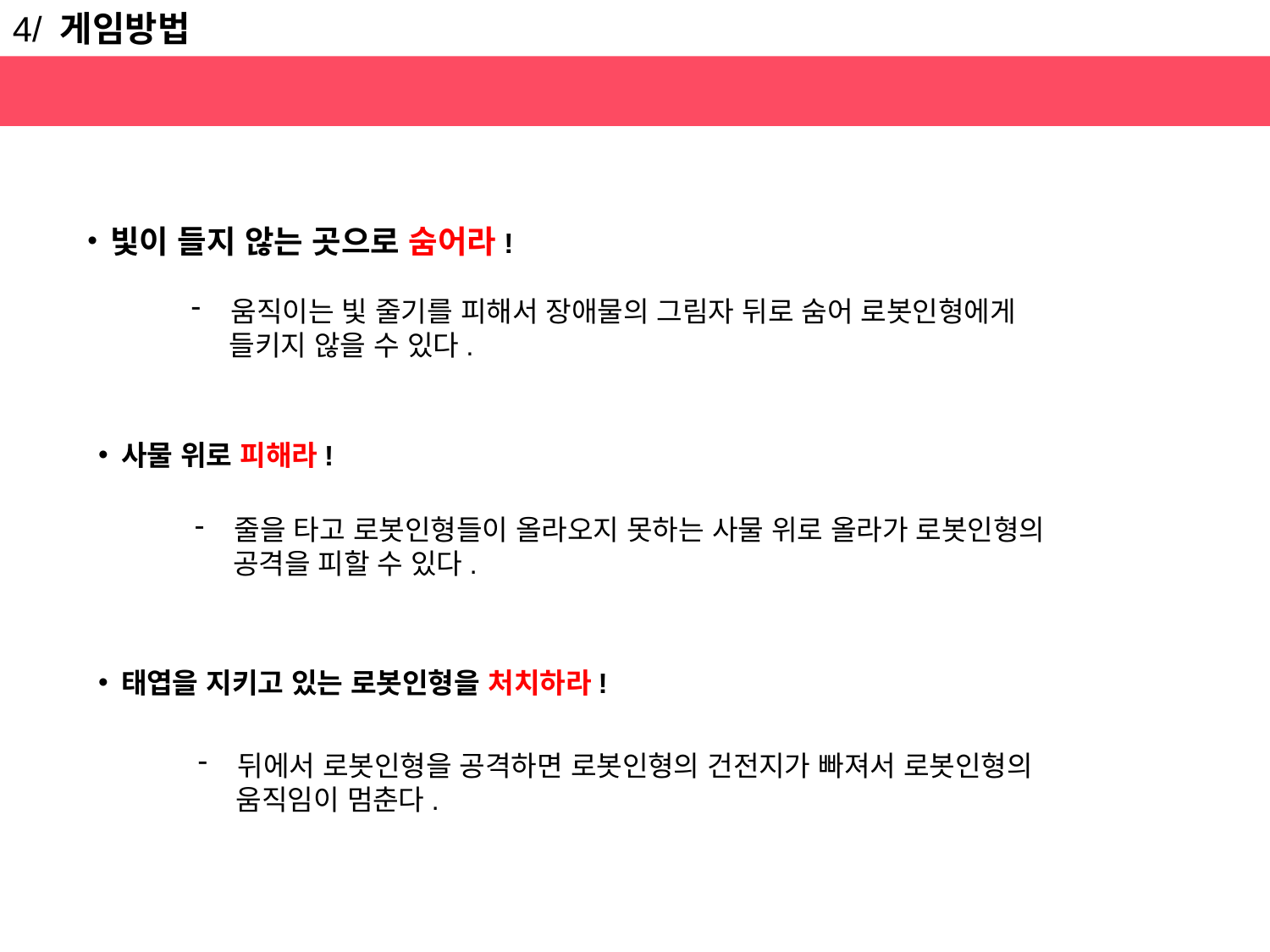

4/ 게임방법
숨고, 피하고, 처치하고
 빛이 들지 않는 곳으로 숨어라!
움직이는 빛 줄기를 피해서 장애물의 그림자 뒤로 숨어 로봇인형에게
    들키지 않을 수 있다.
 사물 위로 피해라!
줄을 타고 로봇인형들이 올라오지 못하는 사물 위로 올라가 로봇인형의
    공격을 피할 수 있다.
 태엽을 지키고 있는 로봇인형을 처치하라!
뒤에서 로봇인형을 공격하면 로봇인형의 건전지가 빠져서 로봇인형의
    움직임이 멈춘다.